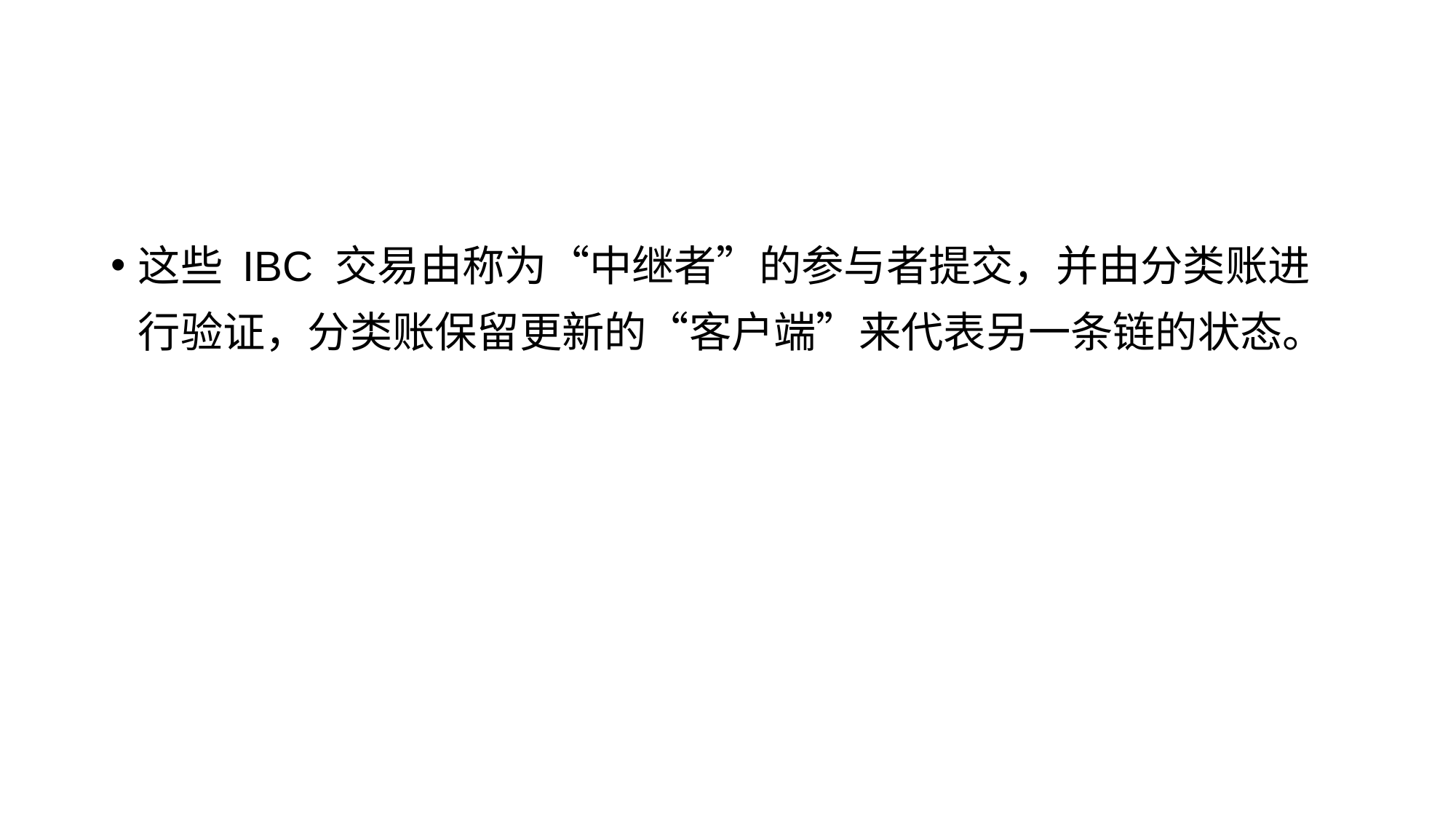

这些 IBC 交易由称为“中继者”的参与者提交，并由分类账进行验证，分类账保留更新的“客户端”来代表另一条链的状态。